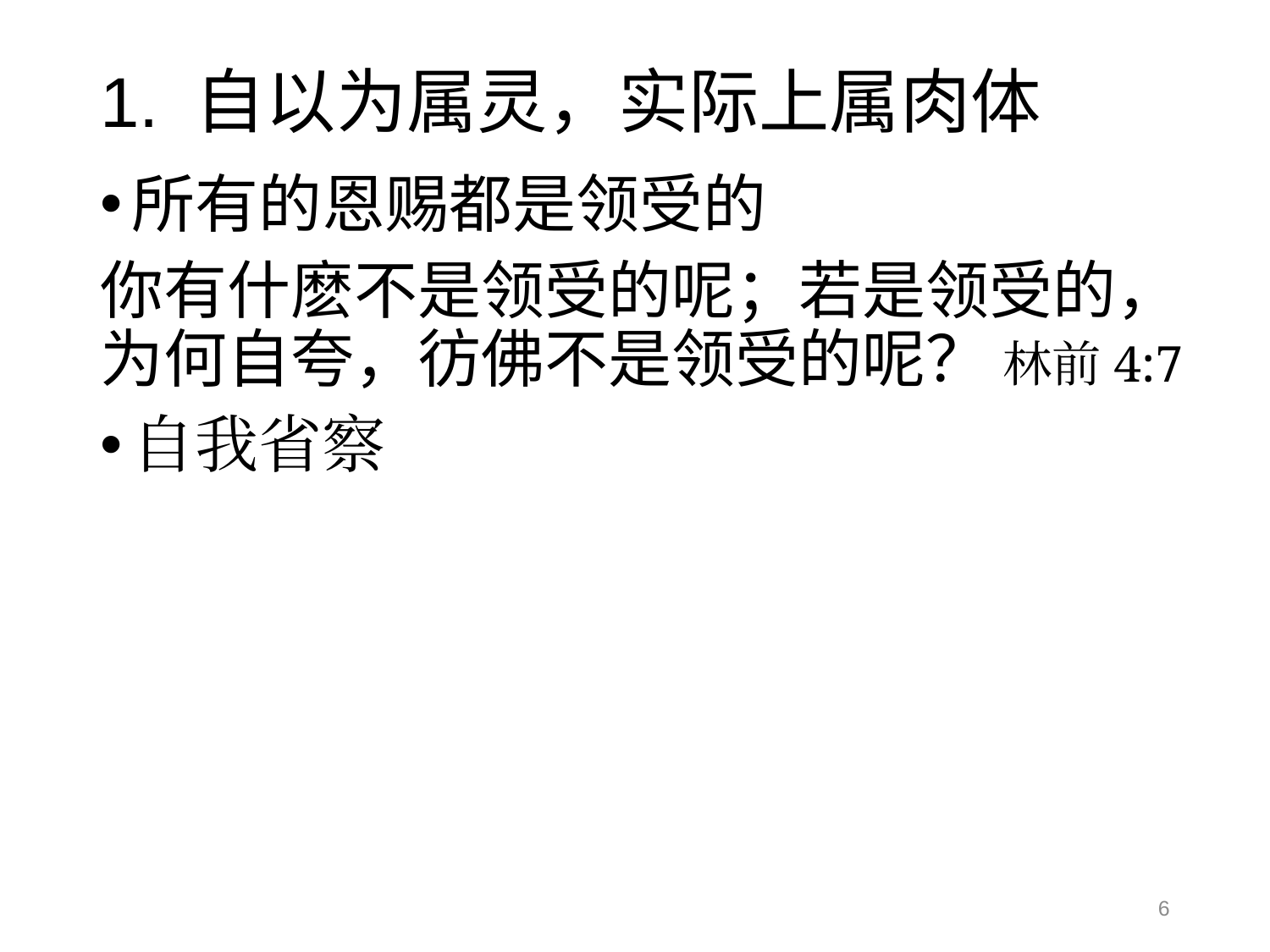

# 1. 自以为属灵，实际上属肉体
所有的恩赐都是领受的
你有什麽不是领受的呢；若是领受的，为何自夸，彷佛不是领受的呢？ 林前4:7
自我省察

6